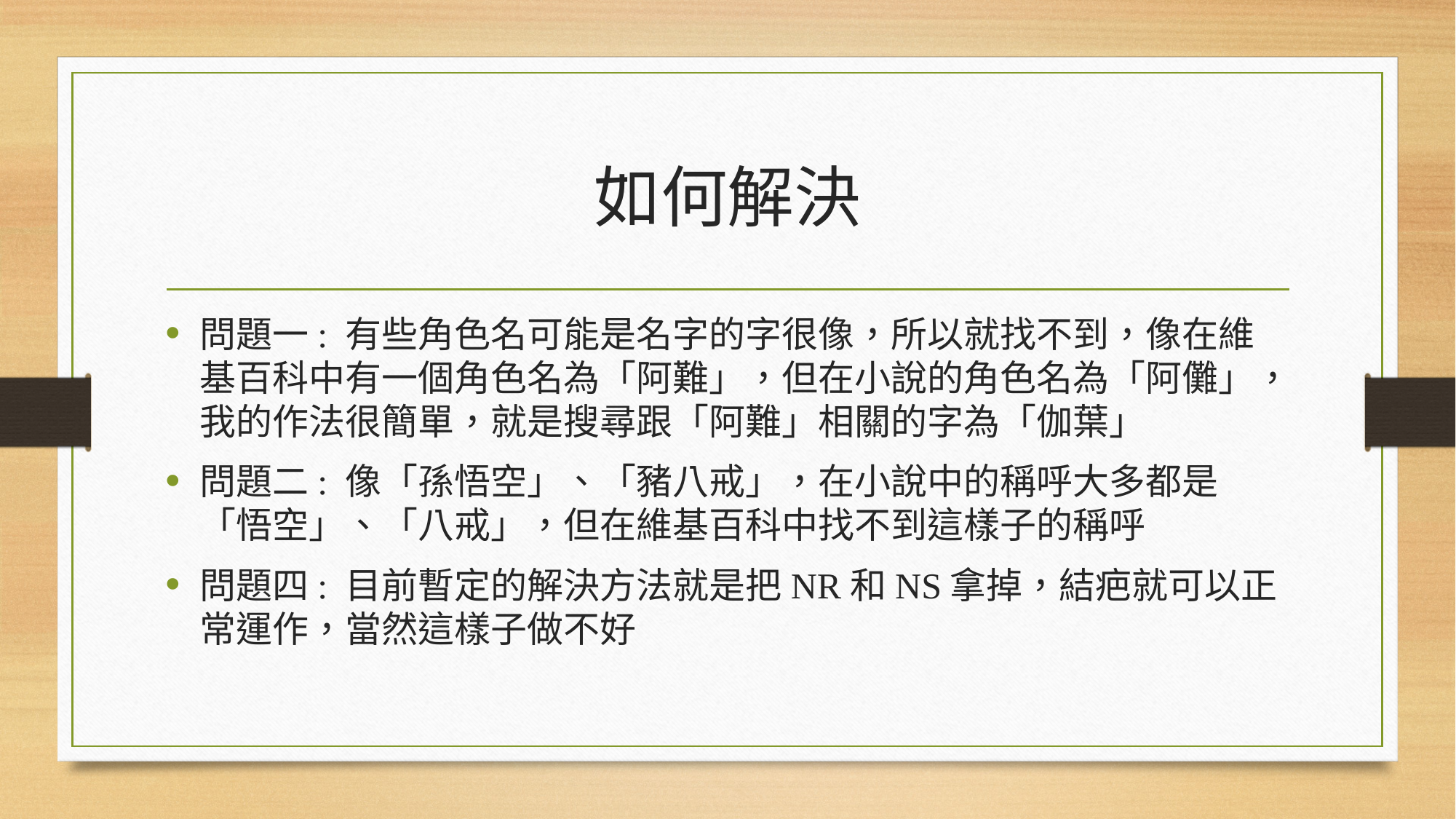

# 如何解決
問題一: 有些角色名可能是名字的字很像，所以就找不到，像在維基百科中有一個角色名為「阿難」，但在小說的角色名為「阿儺」，我的作法很簡單，就是搜尋跟「阿難」相關的字為「伽葉」
問題二: 像「孫悟空」、「豬八戒」，在小說中的稱呼大多都是「悟空」、「八戒」，但在維基百科中找不到這樣子的稱呼
問題四: 目前暫定的解決方法就是把NR和NS拿掉，結疤就可以正常運作，當然這樣子做不好